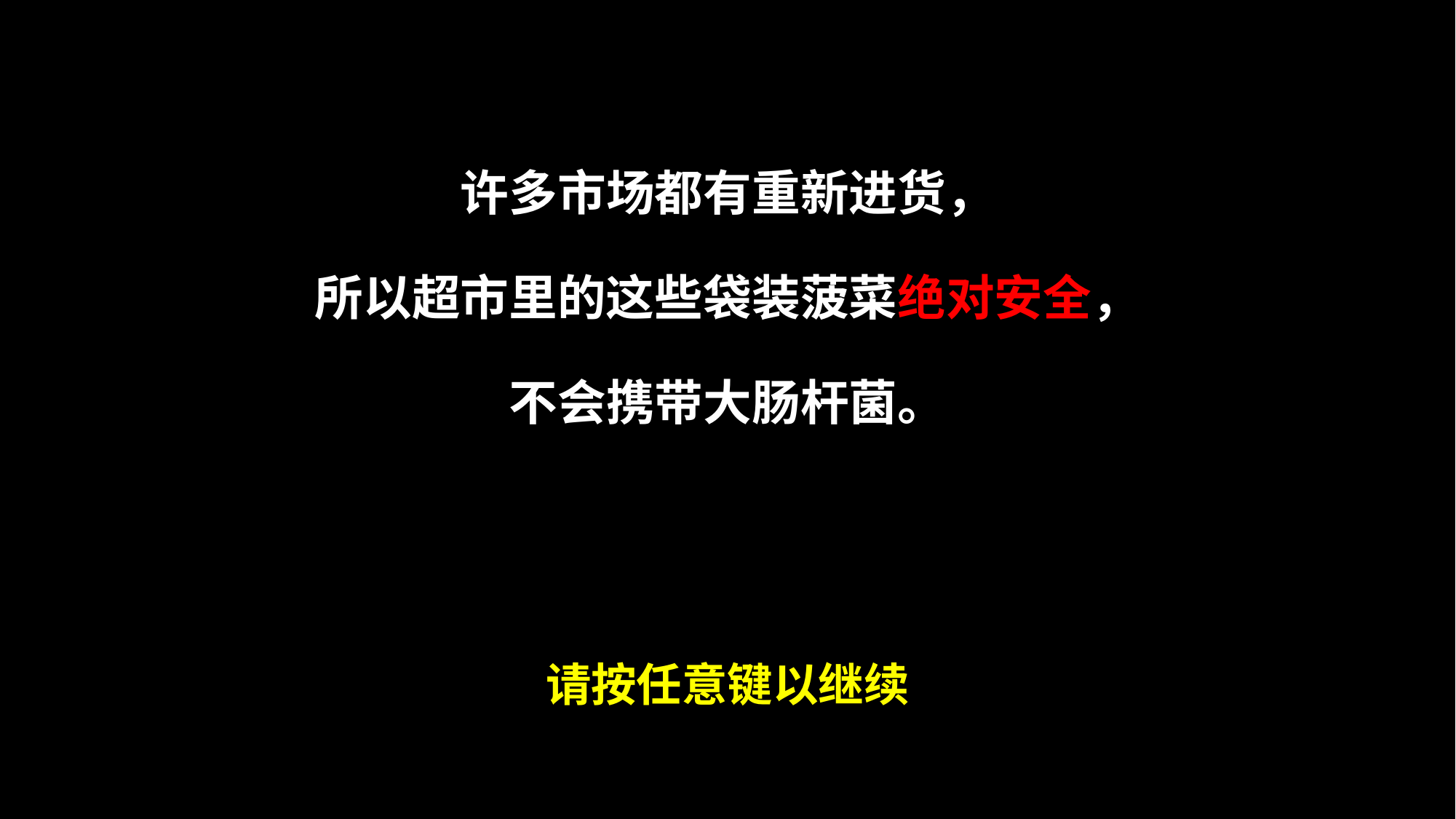

# 许多市场都有重新进货， 所以超市里的这些袋装菠菜绝对安全， 不会携带大肠杆菌。
请按任意键以继续